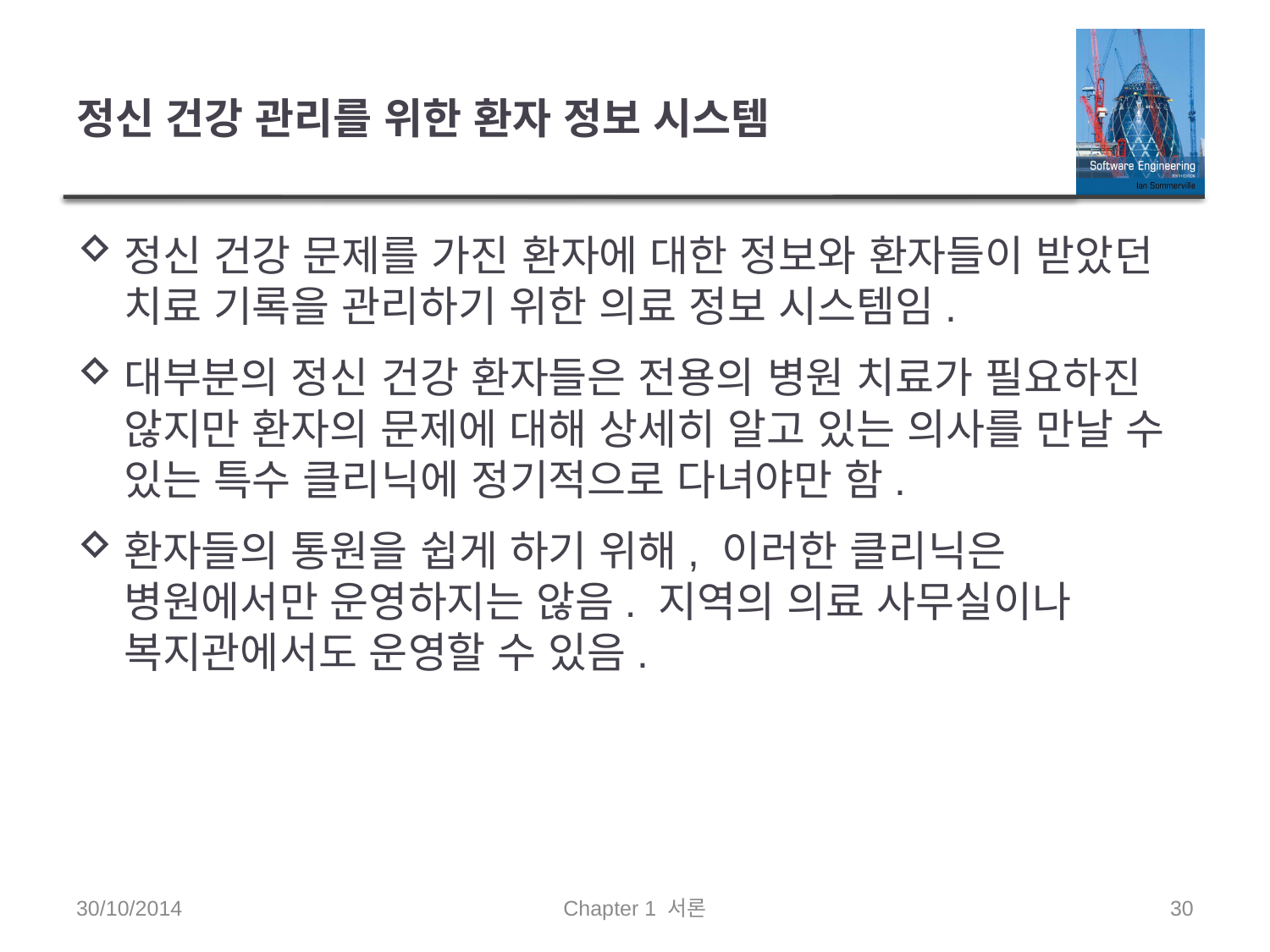

# 정신 건강 관리를 위한 환자 정보 시스템
정신 건강 문제를 가진 환자에 대한 정보와 환자들이 받았던 치료 기록을 관리하기 위한 의료 정보 시스템임.
대부분의 정신 건강 환자들은 전용의 병원 치료가 필요하진 않지만 환자의 문제에 대해 상세히 알고 있는 의사를 만날 수 있는 특수 클리닉에 정기적으로 다녀야만 함.
환자들의 통원을 쉽게 하기 위해, 이러한 클리닉은 병원에서만 운영하지는 않음. 지역의 의료 사무실이나 복지관에서도 운영할 수 있음.
30/10/2014
Chapter 1 서론
30